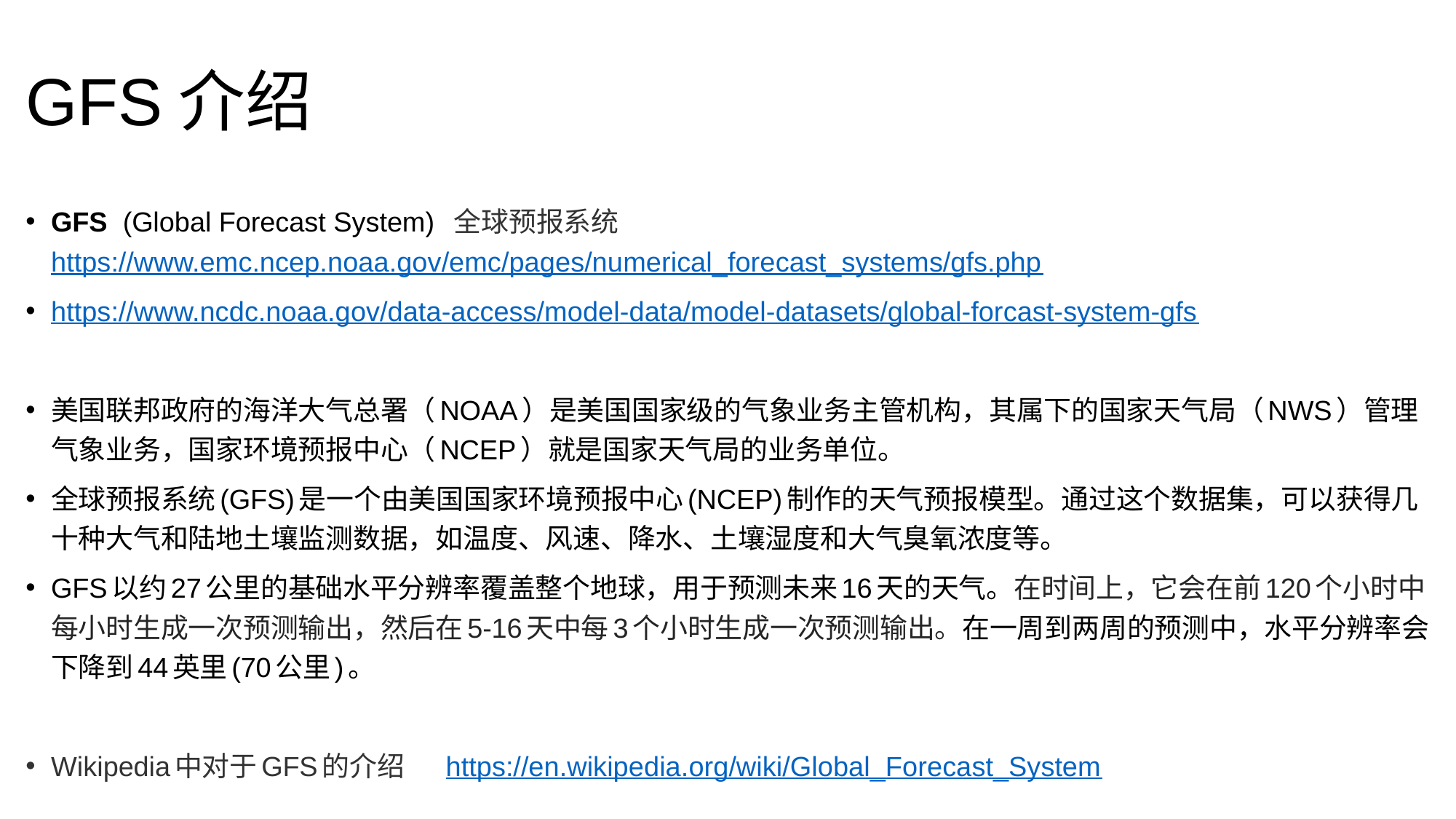

# GFS介绍

GFS  (Global Forecast System)  全球预报系统https://www.emc.ncep.noaa.gov/emc/pages/numerical_forecast_systems/gfs.php
https://www.ncdc.noaa.gov/data-access/model-data/model-datasets/global-forcast-system-gfs

美国联邦政府的海洋大气总署（NOAA）是美国国家级的气象业务主管机构，其属下的国家天气局（NWS）管理气象业务，国家环境预报中心（NCEP）就是国家天气局的业务单位。
全球预报系统(GFS)是一个由美国国家环境预报中心(NCEP)制作的天气预报模型。通过这个数据集，可以获得几十种大气和陆地土壤监测数据，如温度、风速、降水、土壤湿度和大气臭氧浓度等。
GFS以约27公里的基础水平分辨率覆盖整个地球，用于预测未来16天的天气。在时间上，它会在前120个小时中每小时生成一次预测输出，然后在5-16天中每3个小时生成一次预测输出。在一周到两周的预测中，水平分辨率会下降到44英里(70公里)。

Wikipedia中对于GFS的介绍      https://en.wikipedia.org/wiki/Global_Forecast_System